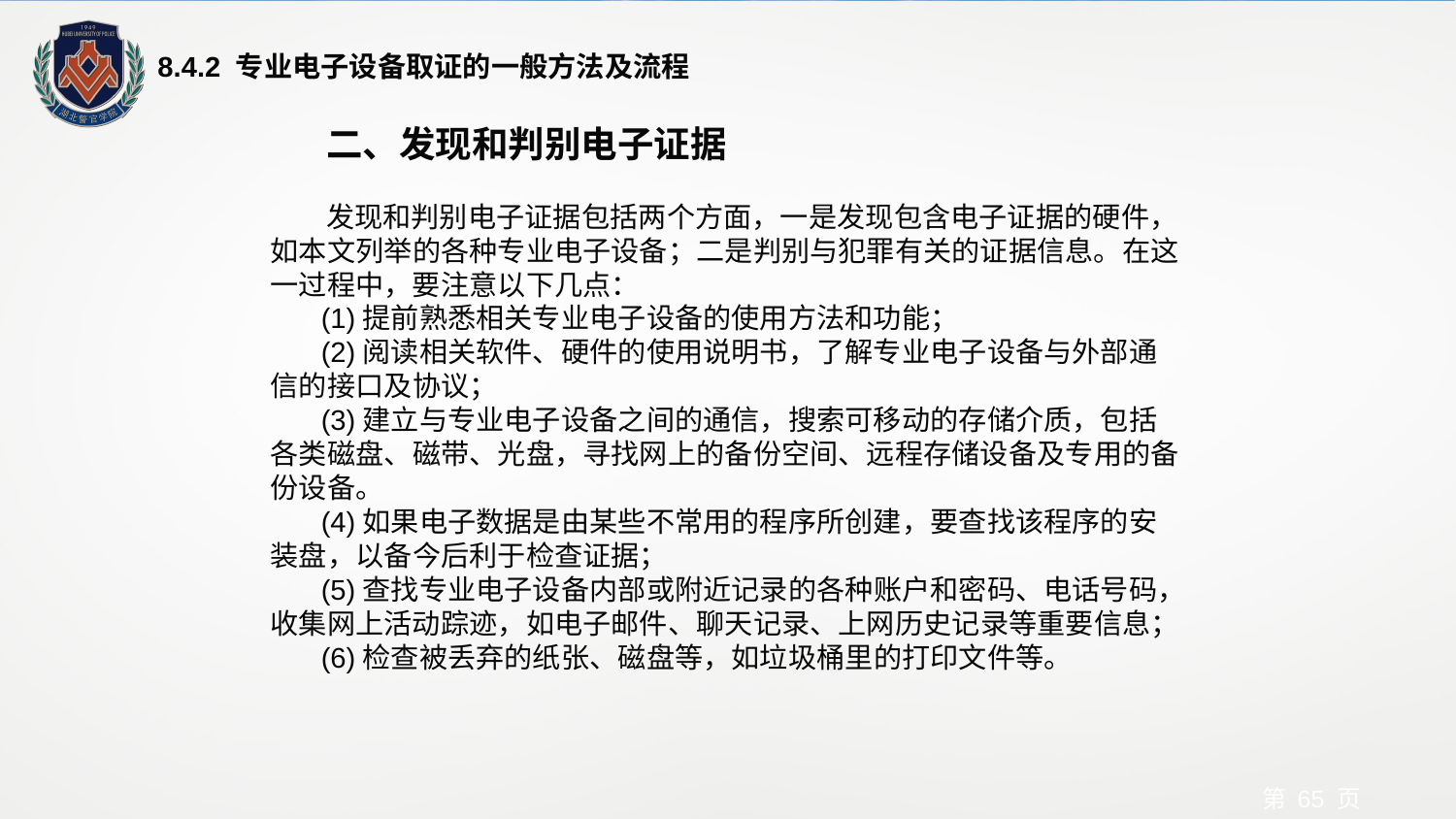

8.4.2 专业电子设备取证的一般方法及流程
 二、发现和判别电子证据

 发现和判别电子证据包括两个方面，一是发现包含电子证据的硬件，如本文列举的各种专业电子设备；二是判别与犯罪有关的证据信息。在这一过程中，要注意以下几点：
 (1)提前熟悉相关专业电子设备的使用方法和功能；
 (2)阅读相关软件、硬件的使用说明书，了解专业电子设备与外部通信的接口及协议；
 (3)建立与专业电子设备之间的通信，搜索可移动的存储介质，包括各类磁盘、磁带、光盘，寻找网上的备份空间、远程存储设备及专用的备份设备。
 (4)如果电子数据是由某些不常用的程序所创建，要查找该程序的安装盘，以备今后利于检查证据；
 (5)查找专业电子设备内部或附近记录的各种账户和密码、电话号码，收集网上活动踪迹，如电子邮件、聊天记录、上网历史记录等重要信息；
 (6)检查被丢弃的纸张、磁盘等，如垃圾桶里的打印文件等。

图9-16 正版软件文件列表机关键文件的属性